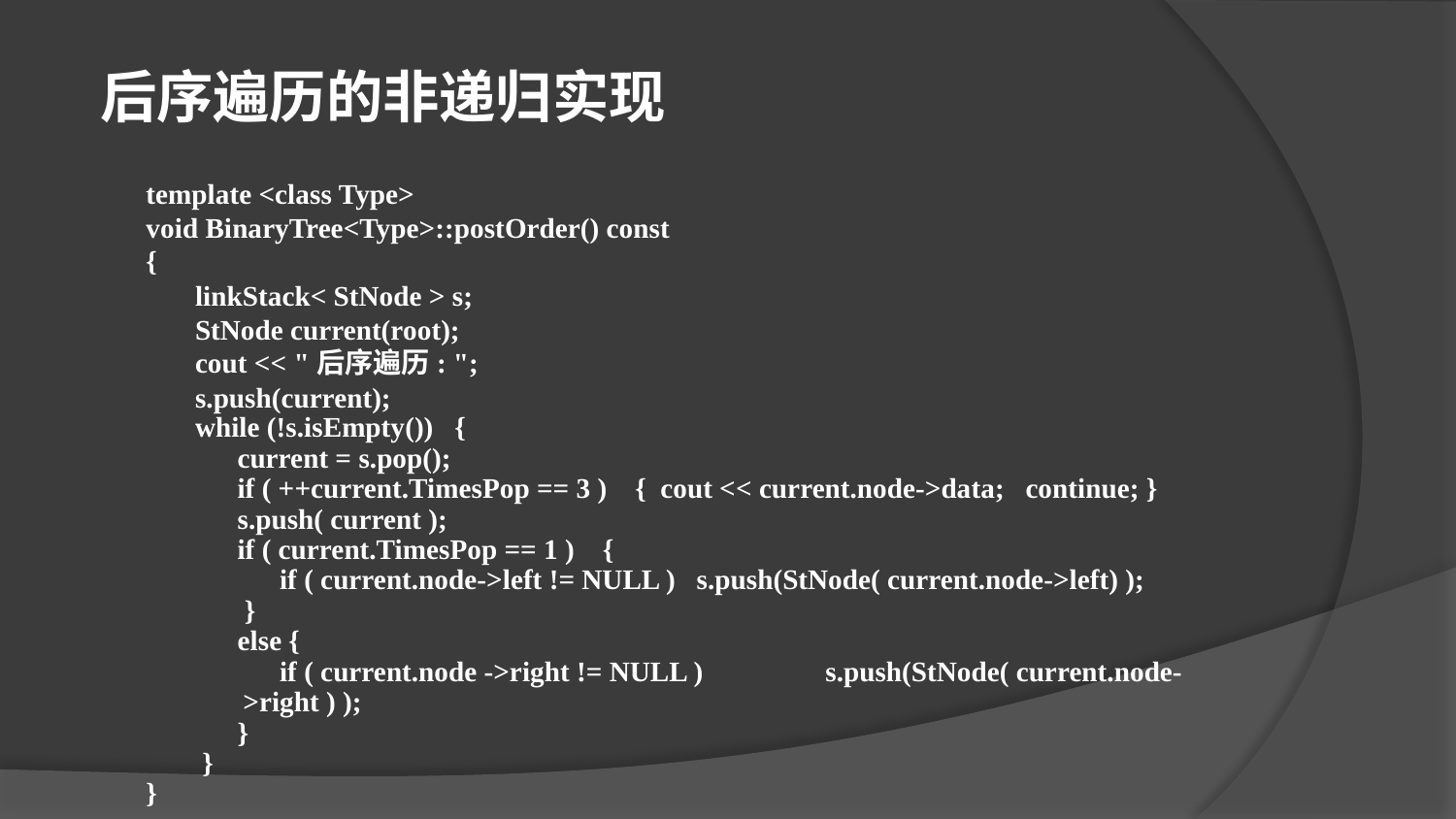

后序遍历的非递归实现
template <class Type>
void BinaryTree<Type>::postOrder() const
{
       linkStack< StNode > s;
       StNode current(root);
       cout << "后序遍历: ";
       s.push(current);
       while (!s.isEmpty())   {
             current = s.pop();
             if ( ++current.TimesPop == 3 )    {  cout << current.node->data;   continue; }
             s.push( current );
             if ( current.TimesPop == 1 )    {
                   if ( current.node->left != NULL )   s.push(StNode( current.node->left) );
              }
             else {
                   if ( current.node ->right != NULL )	s.push(StNode( current.node->right ) );
             }
        }
}